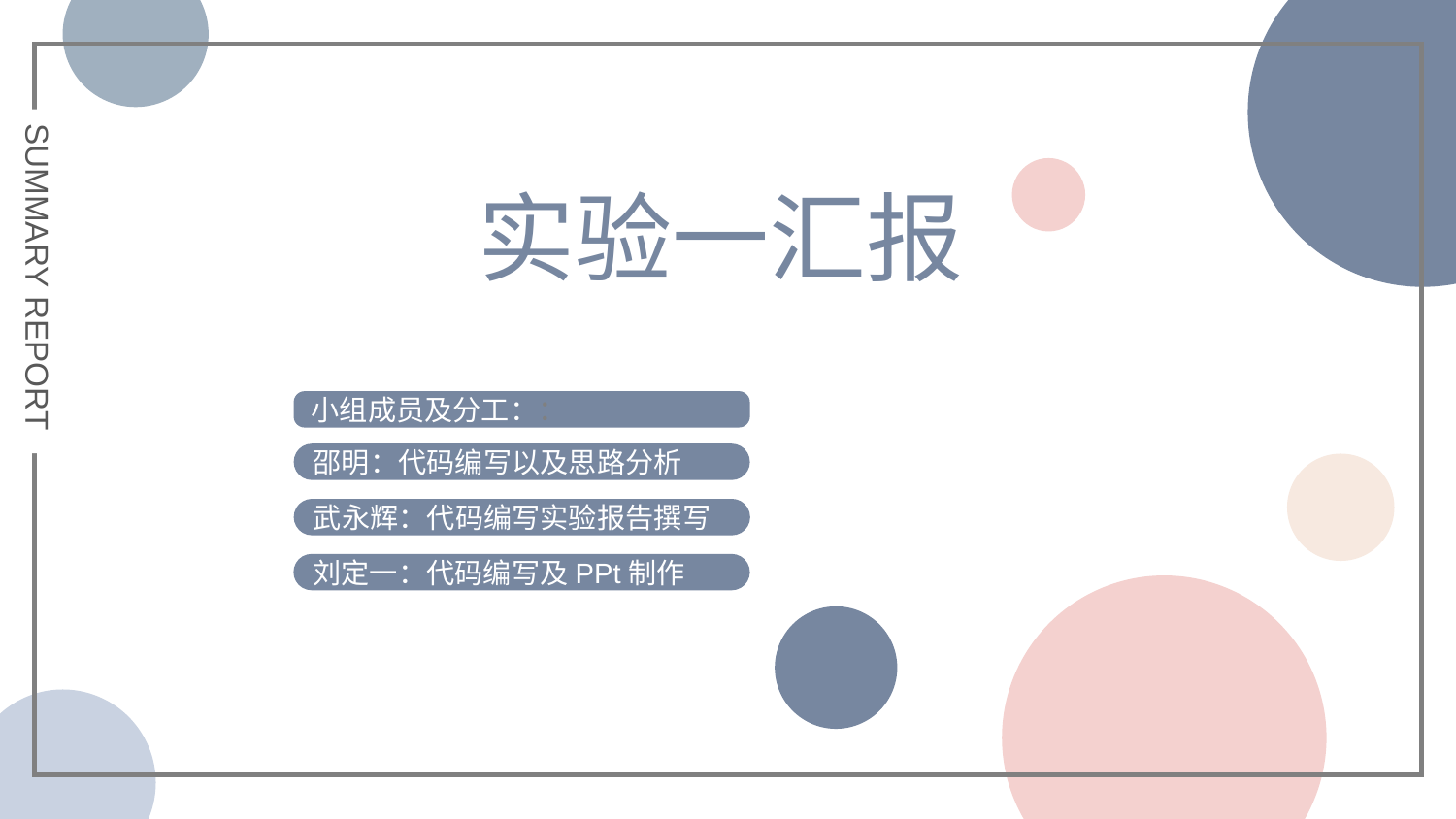

实验一汇报

SUMMARY REPORT

小组成员及分工：：

邵明：代码编写以及思路分析

武永辉：代码编写实验报告撰写

刘定一：代码编写及PPt制作